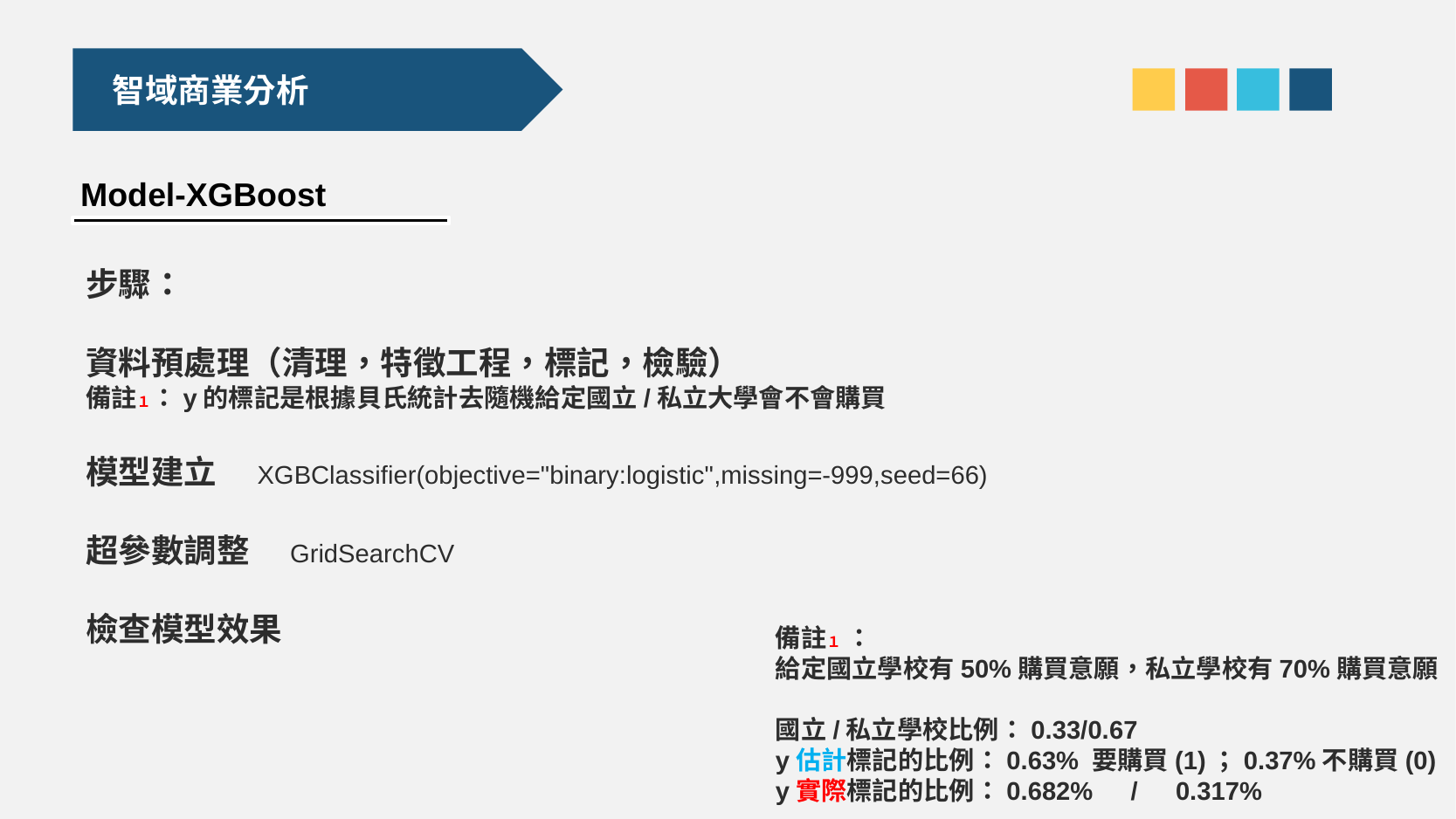

智域商業分析

Model-XGBoost

步驟：

資料預處理（清理，特徵工程，標記，檢驗）
備註１：y的標記是根據貝氏統計去隨機給定國立/私立大學會不會購買

模型建立　XGBClassifier(objective="binary:logistic",missing=-999,seed=66)

超參數調整　GridSearchCV

檢查模型效果
備註１ ：
給定國立學校有50%購買意願，私立學校有70%購買意願

國立/私立學校比例：0.33/0.67
y估計標記的比例：0.63% 要購買(1)；0.37%不購買(0)
y實際標記的比例：0.682%　/　0.317%